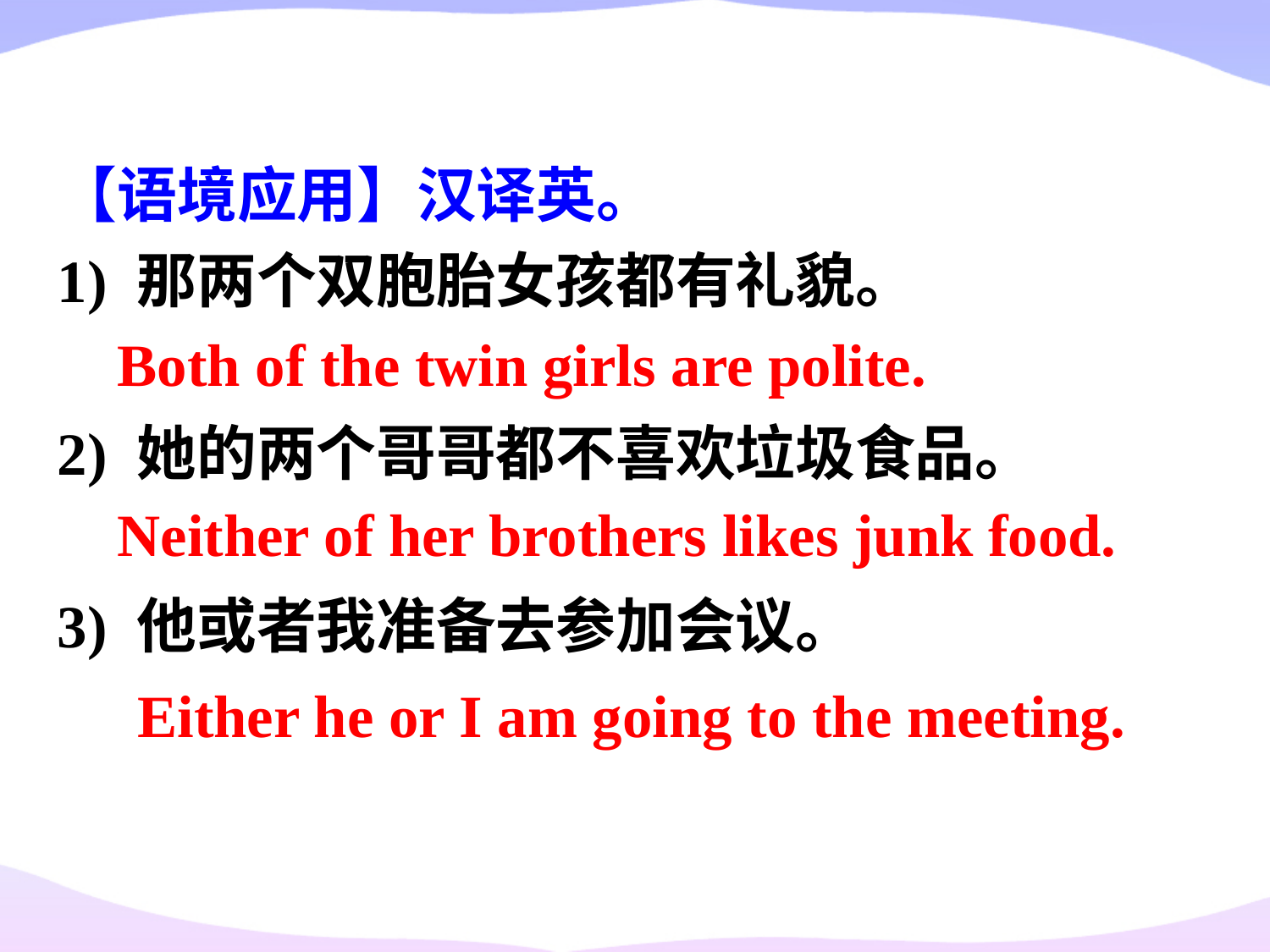

【语境应用】汉译英。
1) 那两个双胞胎女孩都有礼貌。

2) 她的两个哥哥都不喜欢垃圾食品。

3) 他或者我准备去参加会议。
Both of the twin girls are polite.
Neither of her brothers likes junk food.
Either he or I am going to the meeting.